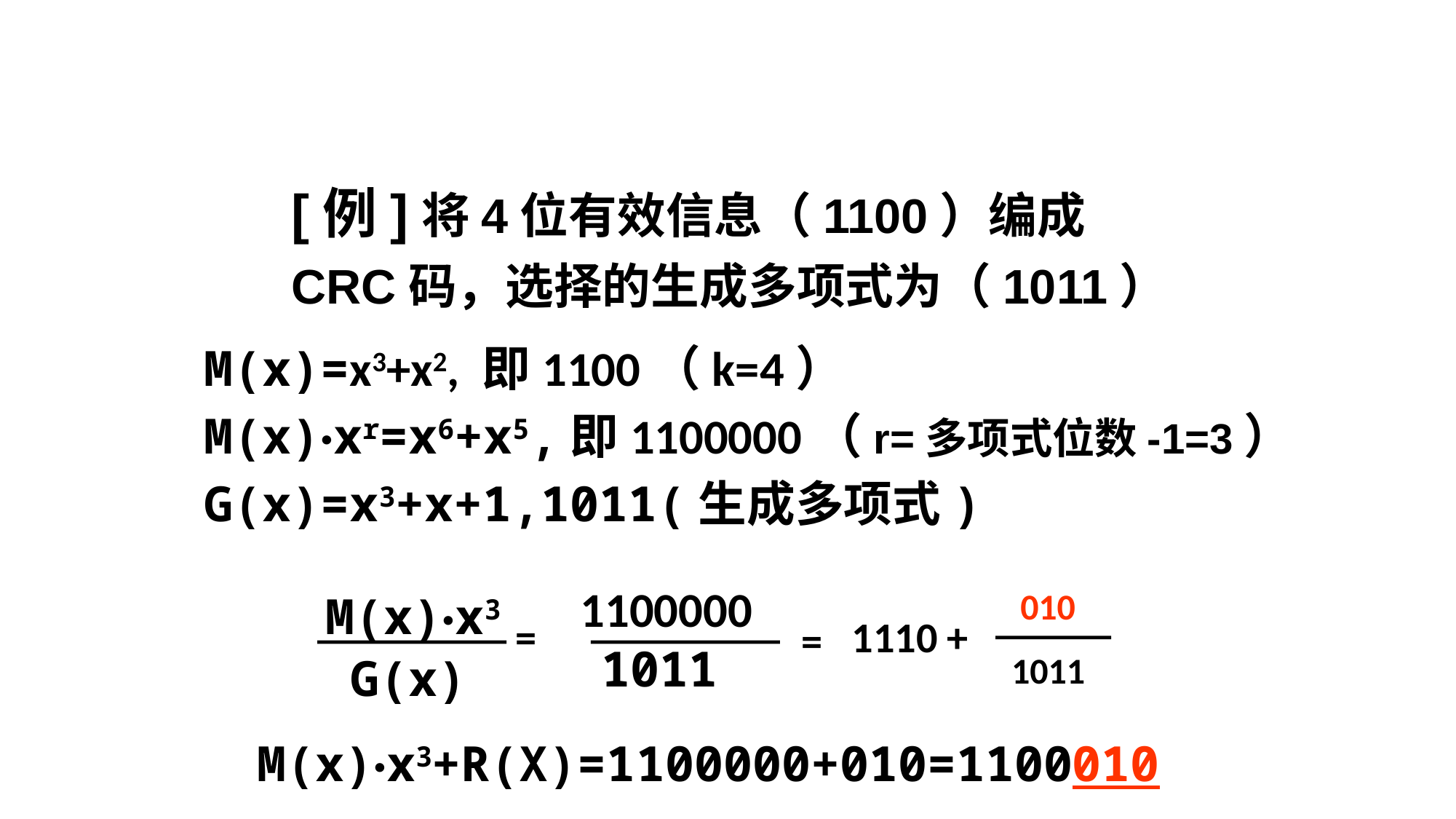

[例]将4位有效信息（1100）编成CRC码，选择的生成多项式为（1011）
M(x)=x3+x2, 即1100（k=4）
M(x)·xr=x6+x5,即1100000（r=多项式位数-1=3）
G(x)=x3+x+1,1011(生成多项式)
1100000
010
M(x)·x3
=
1110 +
=
1011

G(x)

1011
M(x)·x3+R(X)=1100000+010=1100010